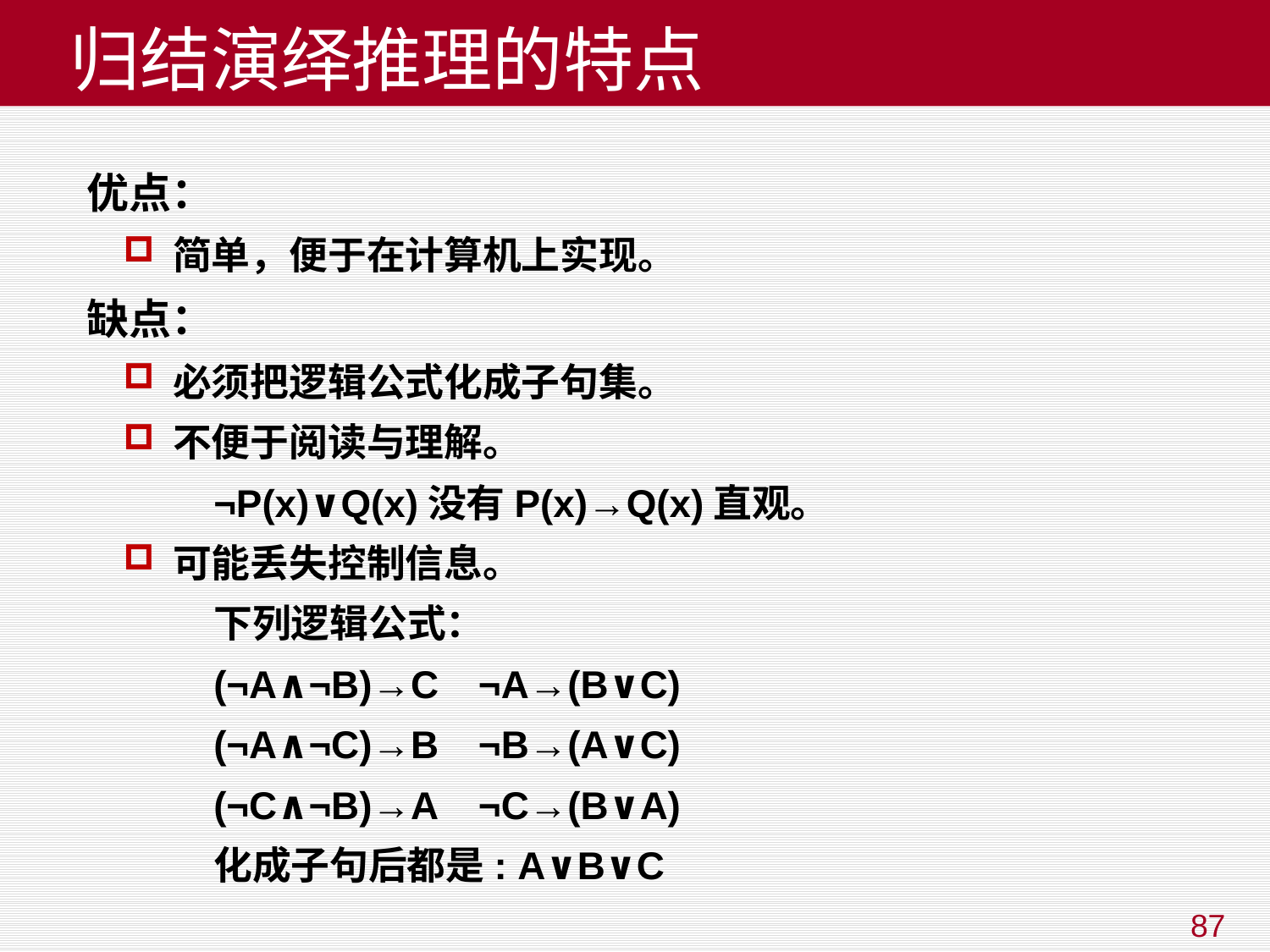

# 归结演绎推理的特点
优点：
简单，便于在计算机上实现。
缺点：
必须把逻辑公式化成子句集。
不便于阅读与理解。
	¬P(x)∨Q(x)没有P(x)→Q(x)直观。
可能丢失控制信息。
	下列逻辑公式：
	(¬A∧¬B)→C	 ¬A→(B∨C)
	(¬A∧¬C)→B	 ¬B→(A∨C)
	(¬C∧¬B)→A	 ¬C→(B∨A)
	化成子句后都是: A∨B∨C

87